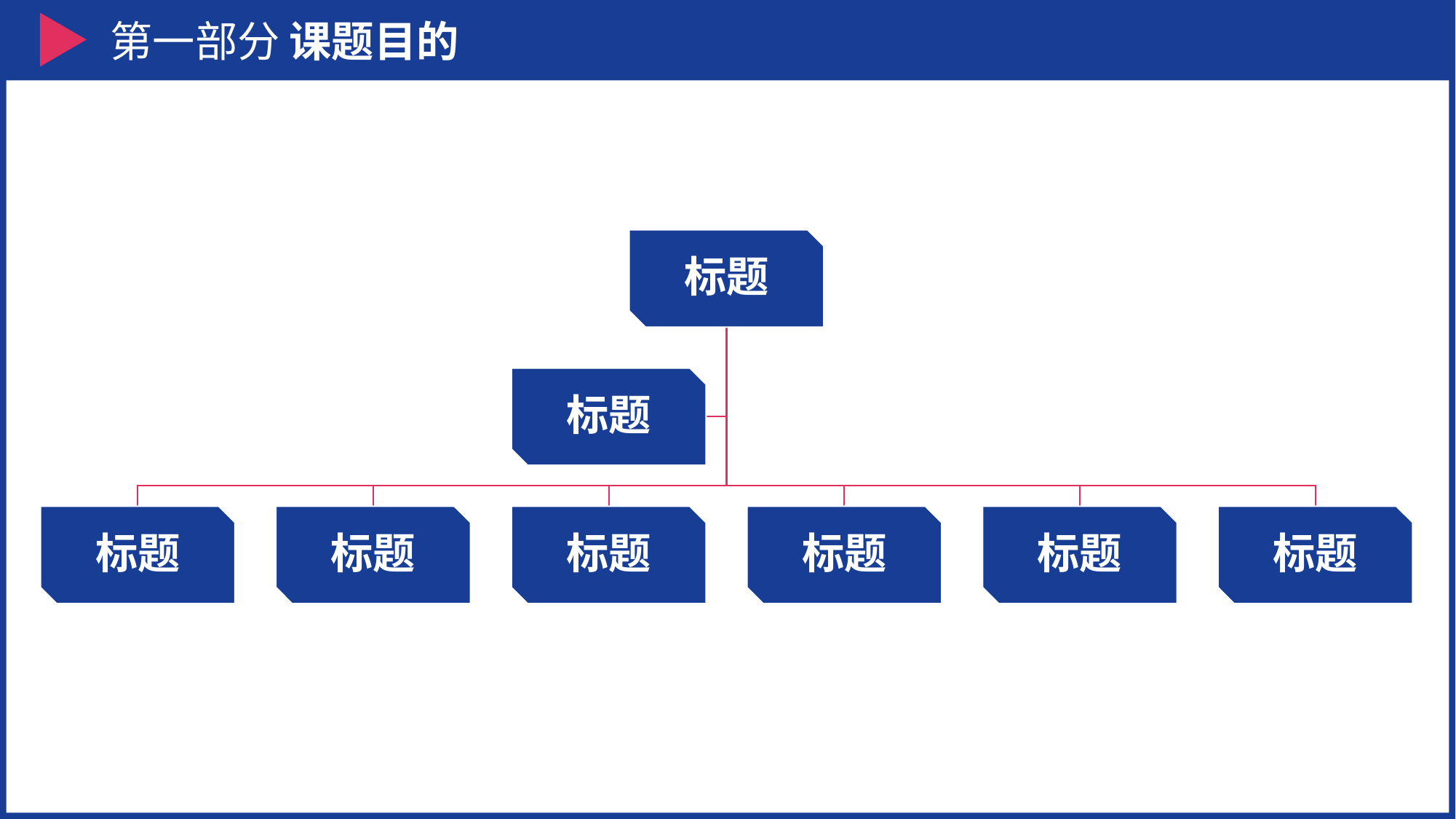

第一部分 课题目的
标题

标题
标题
标题
标题
标题
标题
标题